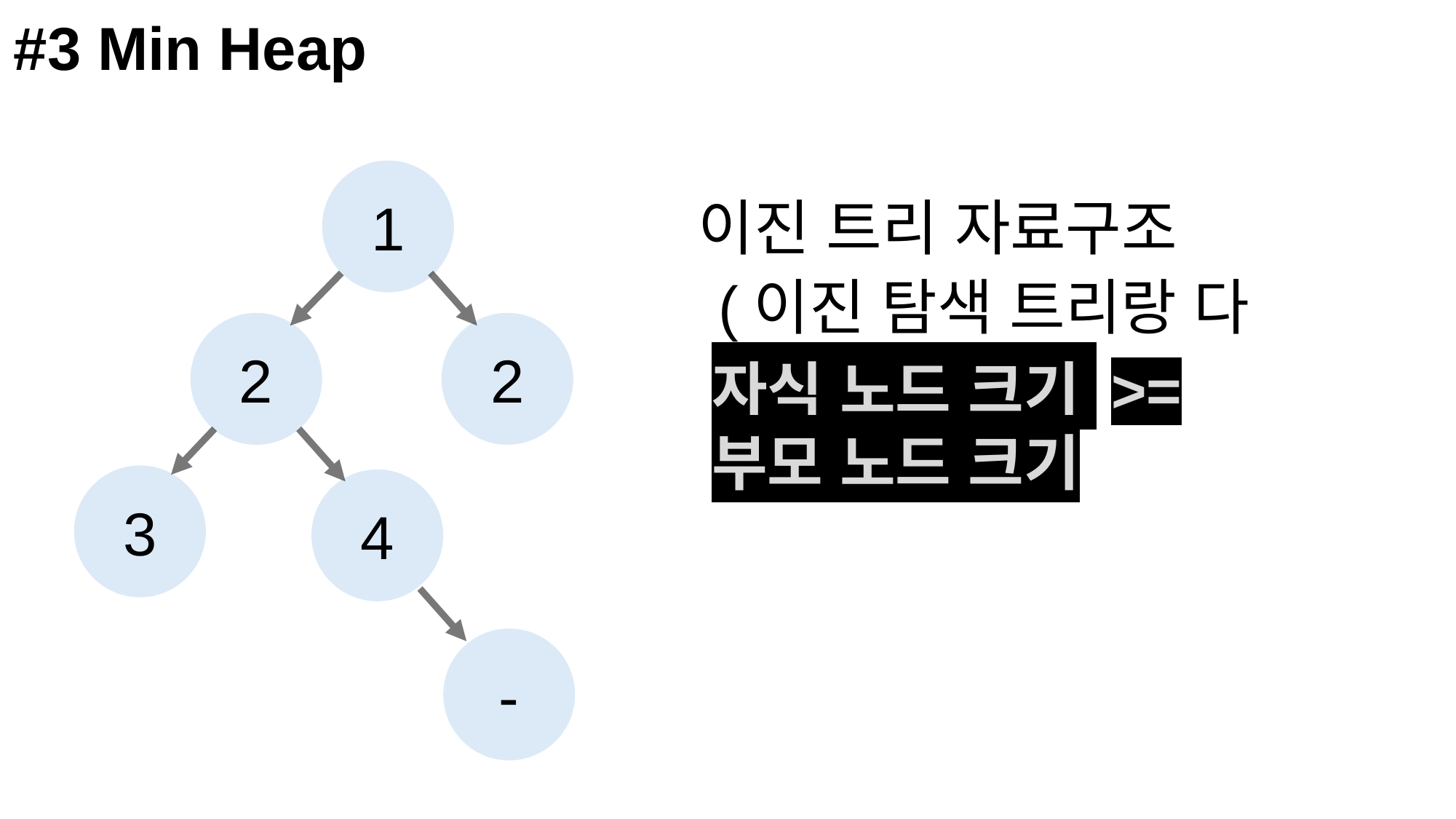

#3 Min Heap
1
이진 트리 자료구조
(이진 탐색 트리랑 다름)
2
2
자식 노드 크기 >=
부모 노드 크기
3
4
-